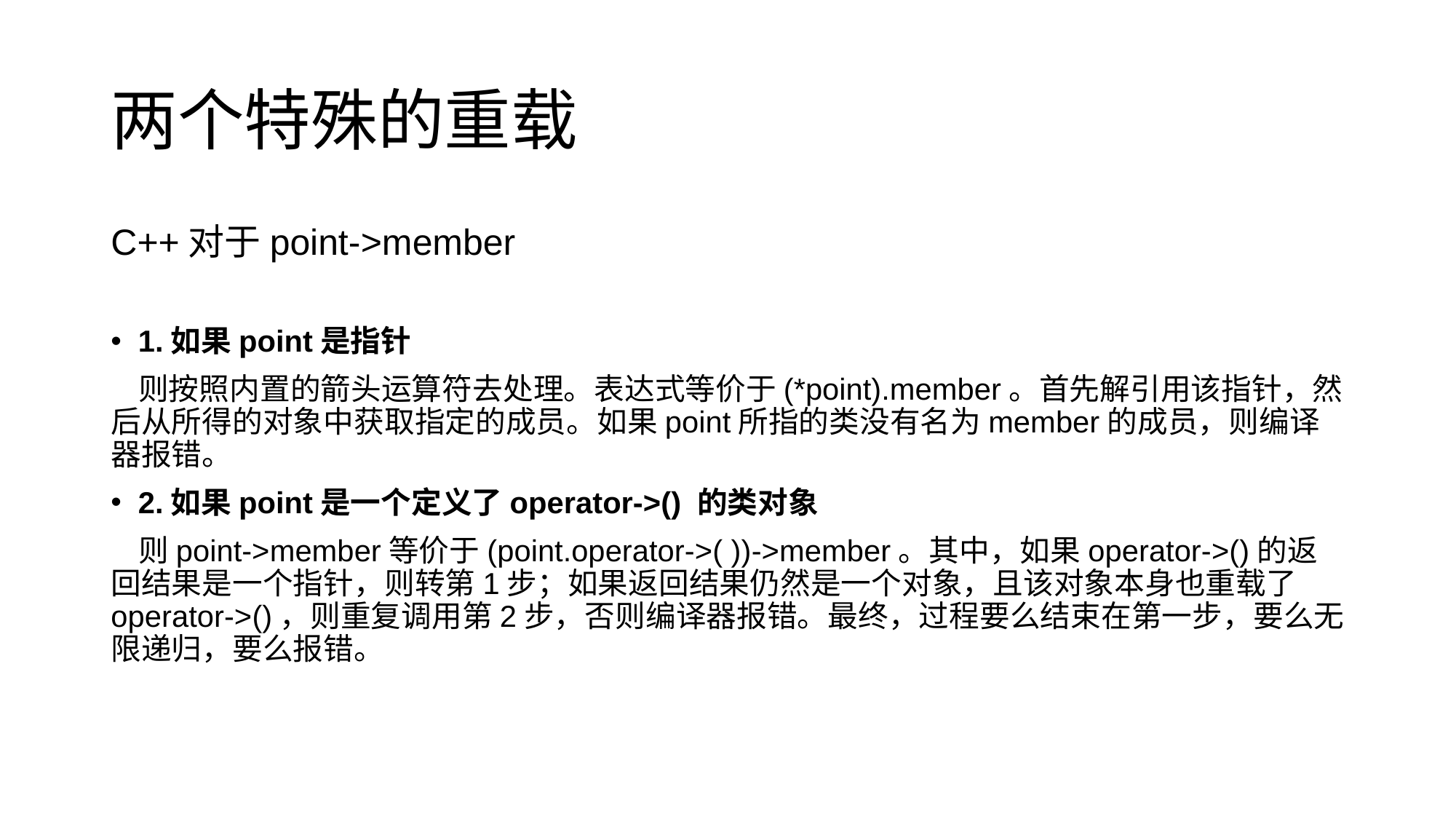

# 两个特殊的重载
C++对于point->member

1.如果point是指针
   则按照内置的箭头运算符去处理。表达式等价于(*point).member。首先解引用该指针，然后从所得的对象中获取指定的成员。如果point所指的类没有名为member的成员，则编译器报错。
2.如果point是一个定义了operator->() 的类对象
   则point->member等价于(point.operator->( ))->member。其中，如果operator->()的返回结果是一个指针，则转第1步；如果返回结果仍然是一个对象，且该对象本身也重载了operator->()，则重复调用第2步，否则编译器报错。最终，过程要么结束在第一步，要么无限递归，要么报错。